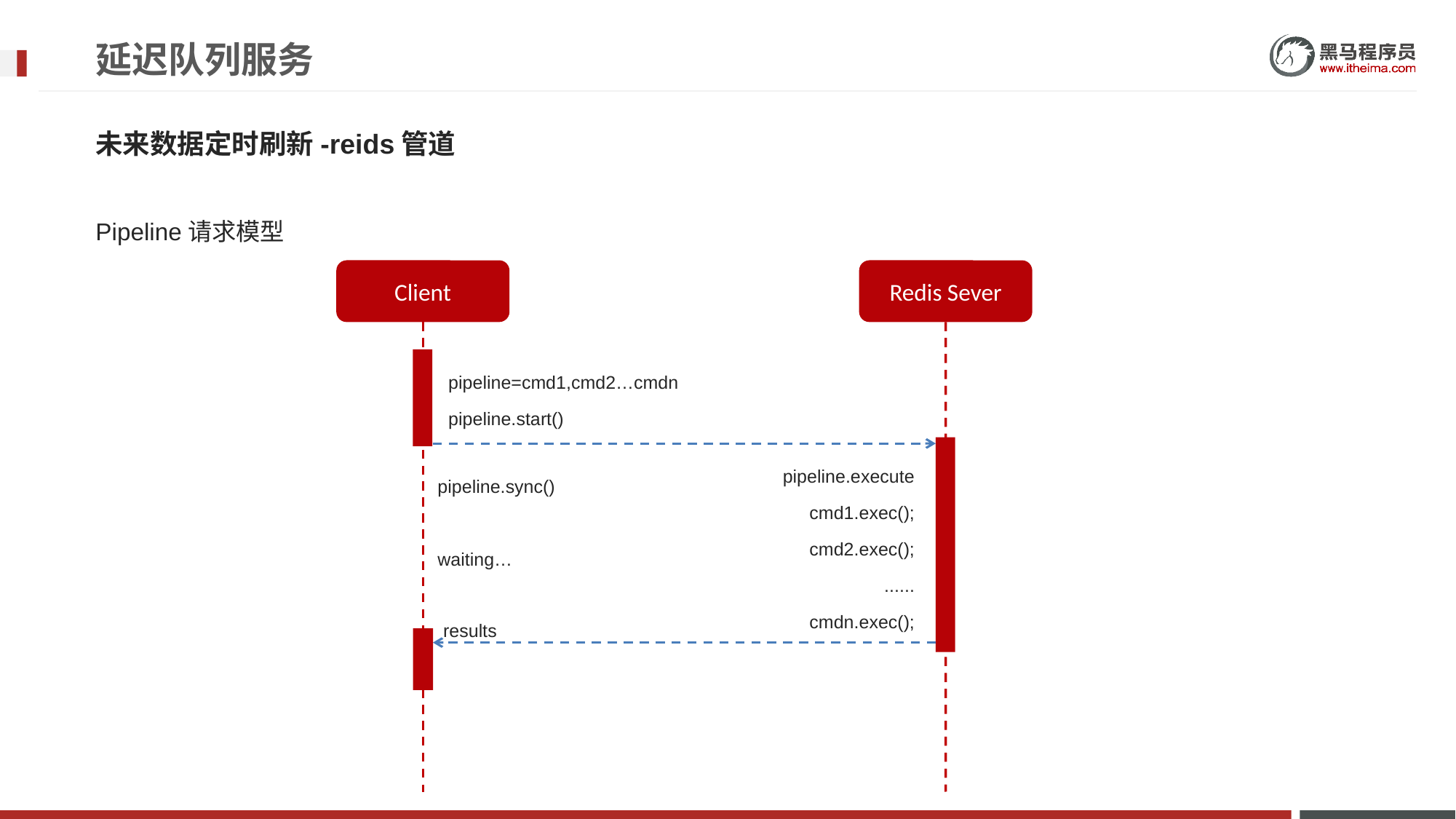

# 延迟队列服务
未来数据定时刷新-reids管道
Pipeline请求模型
Client
Redis Sever

pipeline=cmd1,cmd2…cmdn
pipeline.start()

pipeline.execute
cmd1.exec();
cmd2.exec();
......
cmdn.exec();
pipeline.sync()

waiting…
results